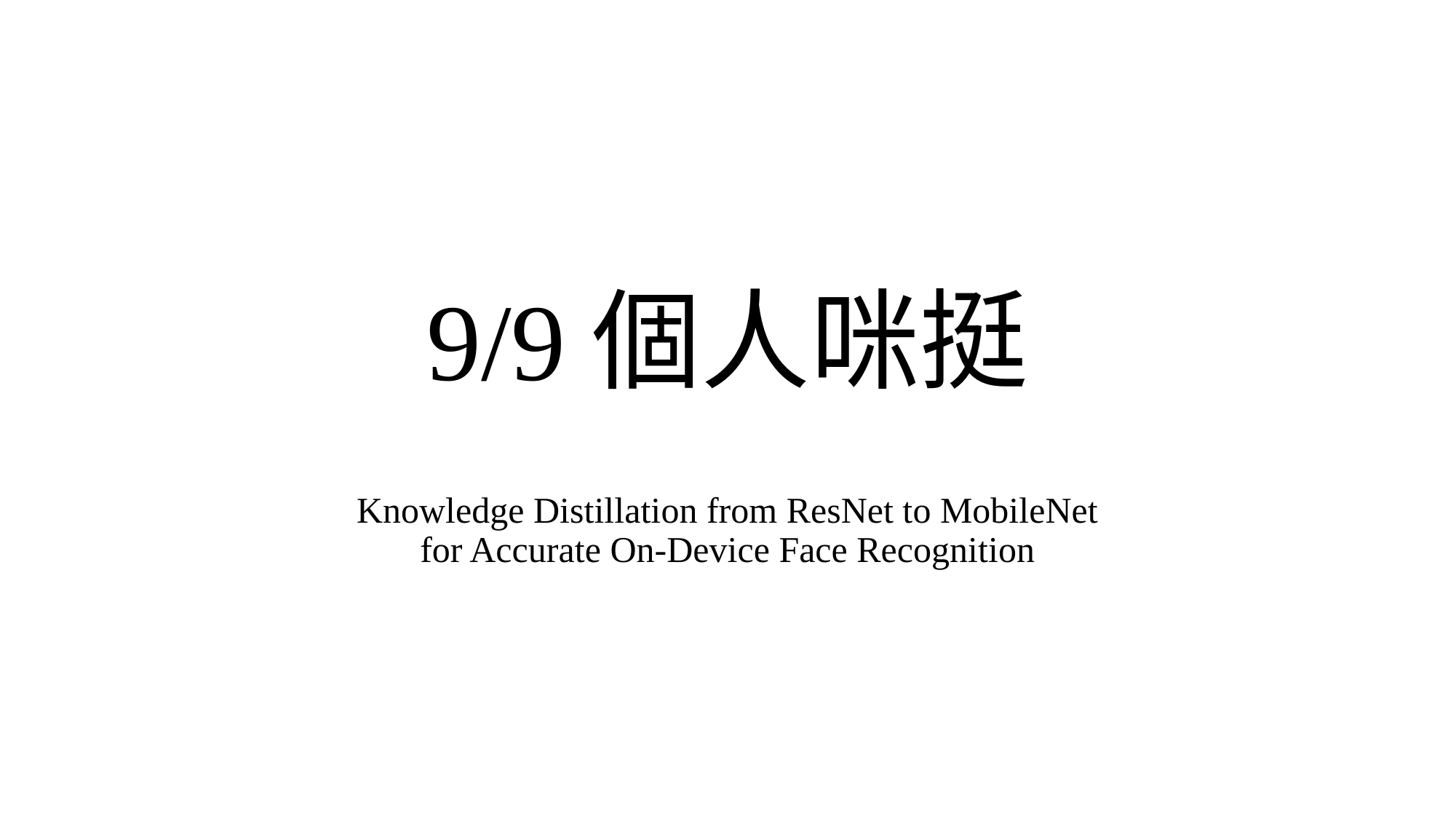

# 9/9個人咪挺
Knowledge Distillation from ResNet to MobileNet for Accurate On-Device Face Recognition